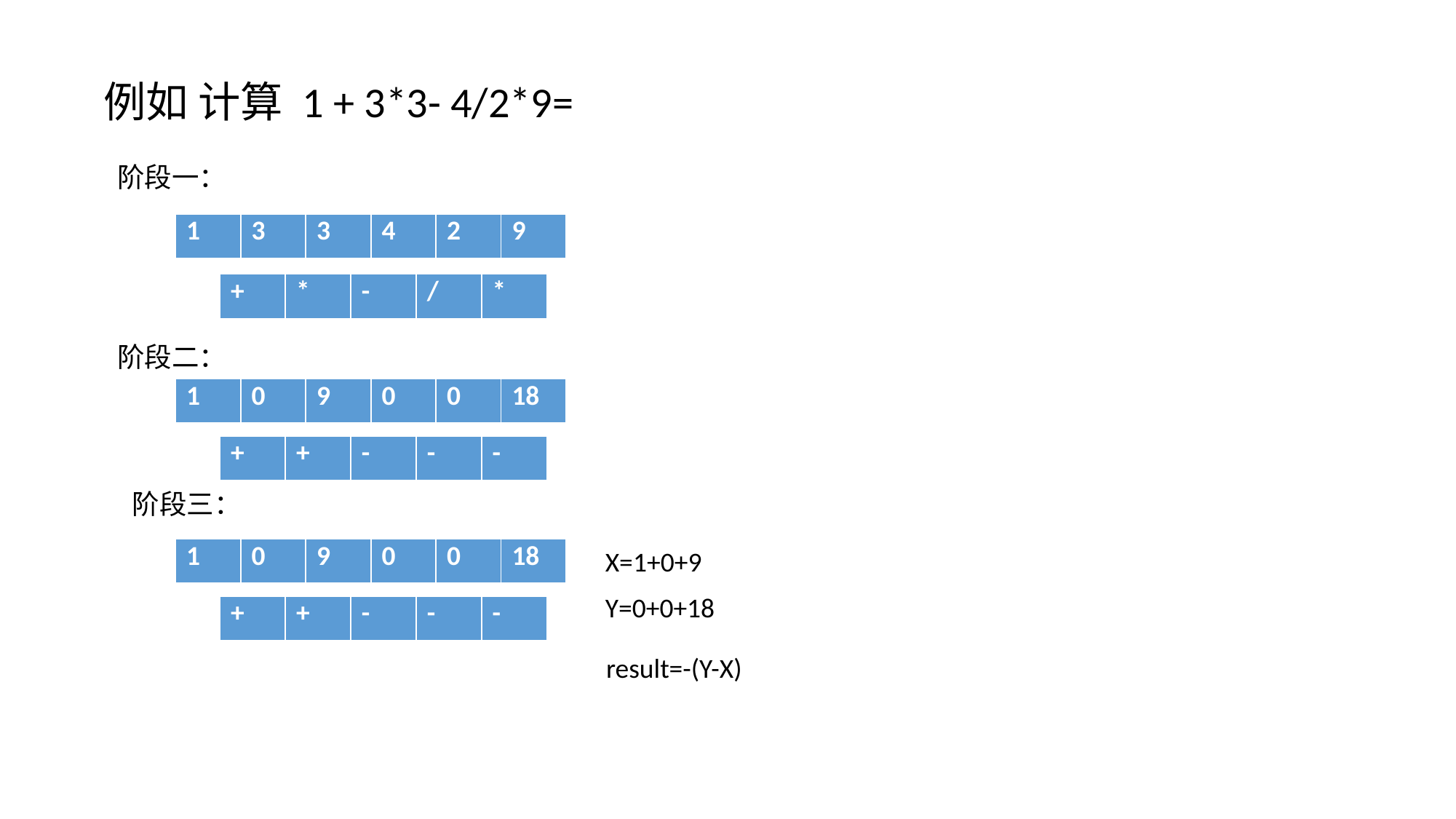

例如 计算 1 + 3*3- 4/2*9=
阶段一：
| 1 | 3 | 3 | 4 | 2 | 9 |
| --- | --- | --- | --- | --- | --- |
| + | \* | - | / | \* |
| --- | --- | --- | --- | --- |
阶段二：
| 1 | 0 | 9 | 0 | 0 | 18 |
| --- | --- | --- | --- | --- | --- |
| + | + | - | - | - |
| --- | --- | --- | --- | --- |
阶段三：
| 1 | 0 | 9 | 0 | 0 | 18 |
| --- | --- | --- | --- | --- | --- |
X=1+0+9
Y=0+0+18
| + | + | - | - | - |
| --- | --- | --- | --- | --- |
result=-(Y-X)